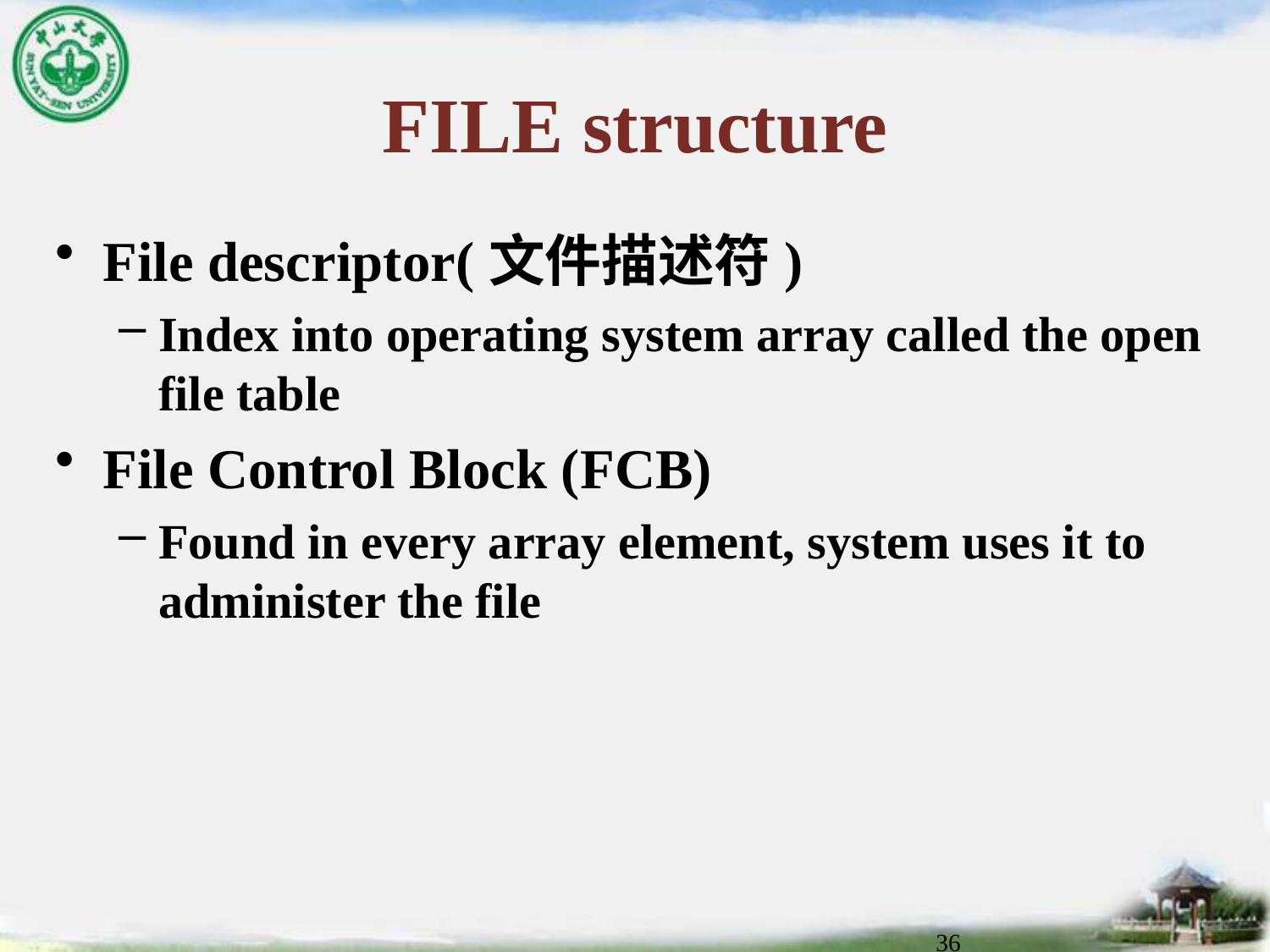

# FILE structure
File descriptor(文件描述符)
Index into operating system array called the open file table
File Control Block (FCB)
Found in every array element, system uses it to administer the file
36